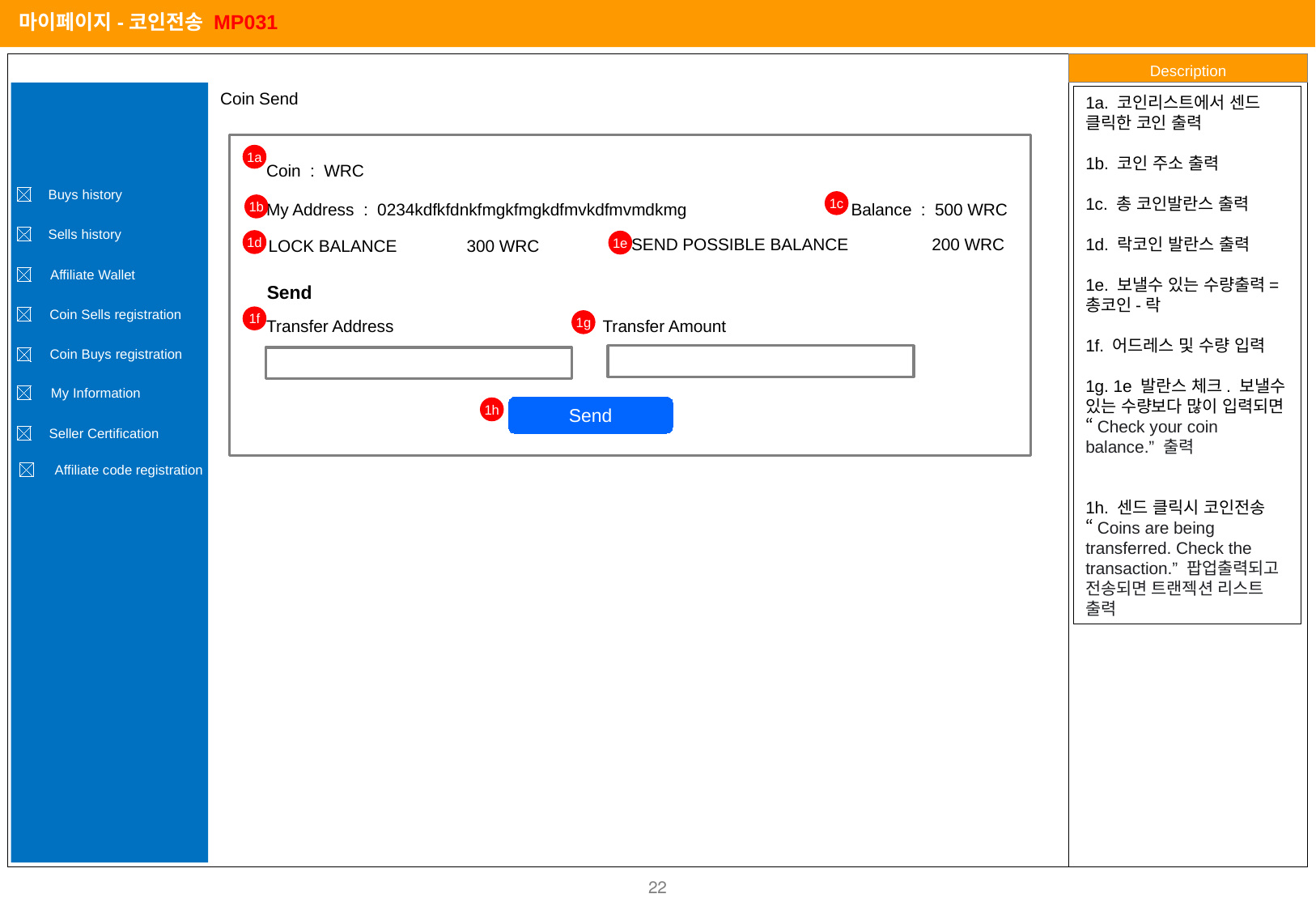

마이페이지-코인전송 MP031
Coin Send

1a. 코인리스트에서 센드 클릭한 코인 출력

1b. 코인 주소 출력

1c. 총 코인발란스 출력

1d. 락코인 발란스 출력

1e. 보낼수 있는 수량출력=총코인-락

1f. 어드레스 및 수량 입력

1g. 1e 발란스 체크. 보낼수 있는 수량보다 많이 입력되면 “Check your coin balance.” 출력

1h. 센드 클릭시 코인전송 “Coins are being transferred. Check the transaction.” 팝업출력되고 전송되면 트랜젝션 리스트 출력

1a
Coin  :  WRC
Buys history

1c
My Address  :  0234kdfkfdnkfmgkfmgkdfmvkdfmvmdkmg
Balance  :  500 WRC
1b
Sells history

SEND POSSIBLE BALANCE                  200 WRC
LOCK BALANCE               300 WRC
1d
1e
Affiliate Wallet

Send
Coin Sells registration

1f
Transfer Address
Transfer Amount
1g
Coin Buys registration

My Information

Send
1h
Seller Certification

Affiliate code registration